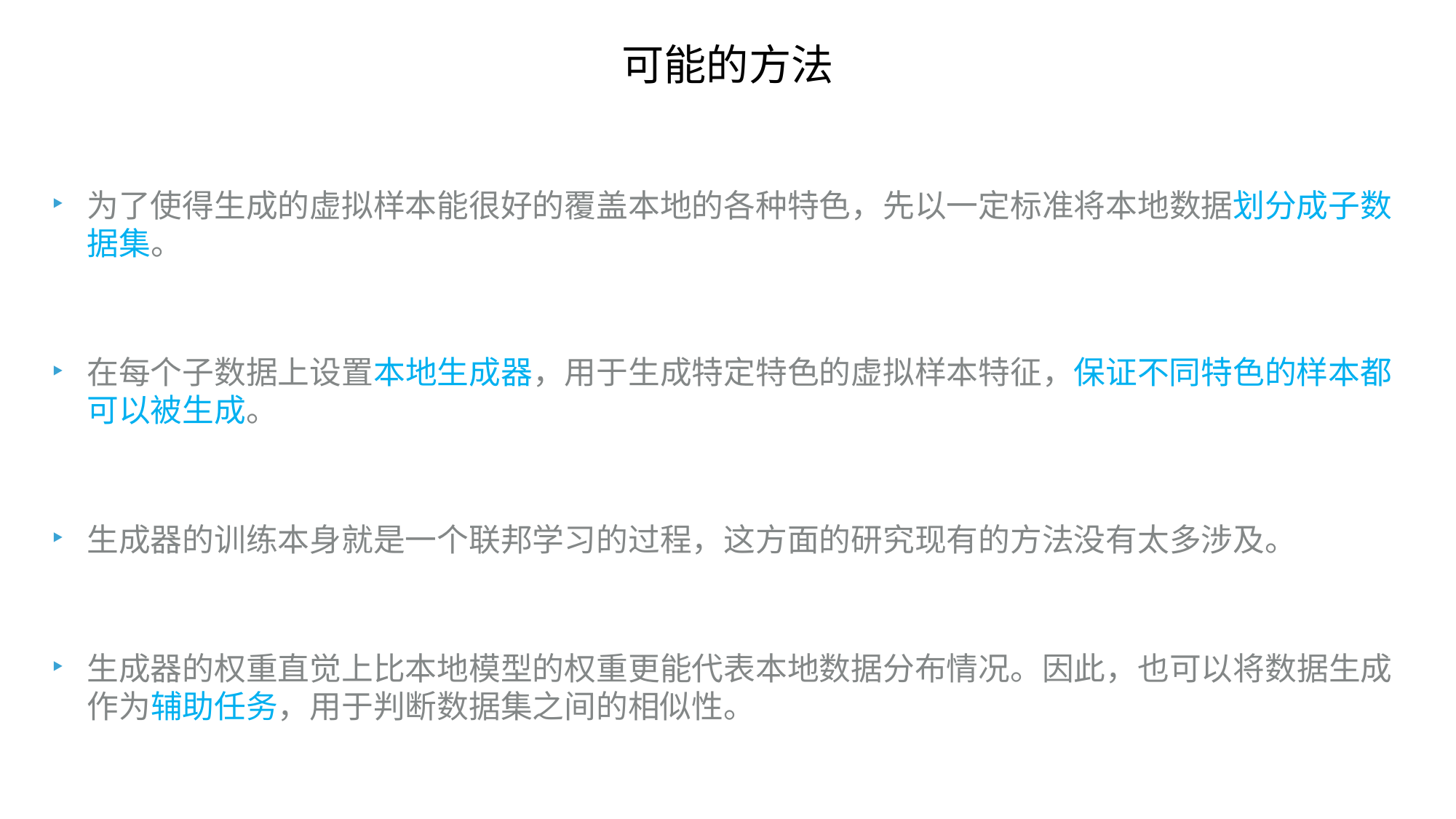

可能的方法
为了使得生成的虚拟样本能很好的覆盖本地的各种特色，先以一定标准将本地数据划分成子数据集。

在每个子数据上设置本地生成器，用于生成特定特色的虚拟样本特征，保证不同特色的样本都可以被生成。

生成器的训练本身就是一个联邦学习的过程，这方面的研究现有的方法没有太多涉及。

生成器的权重直觉上比本地模型的权重更能代表本地数据分布情况。因此，也可以将数据生成作为辅助任务，用于判断数据集之间的相似性。